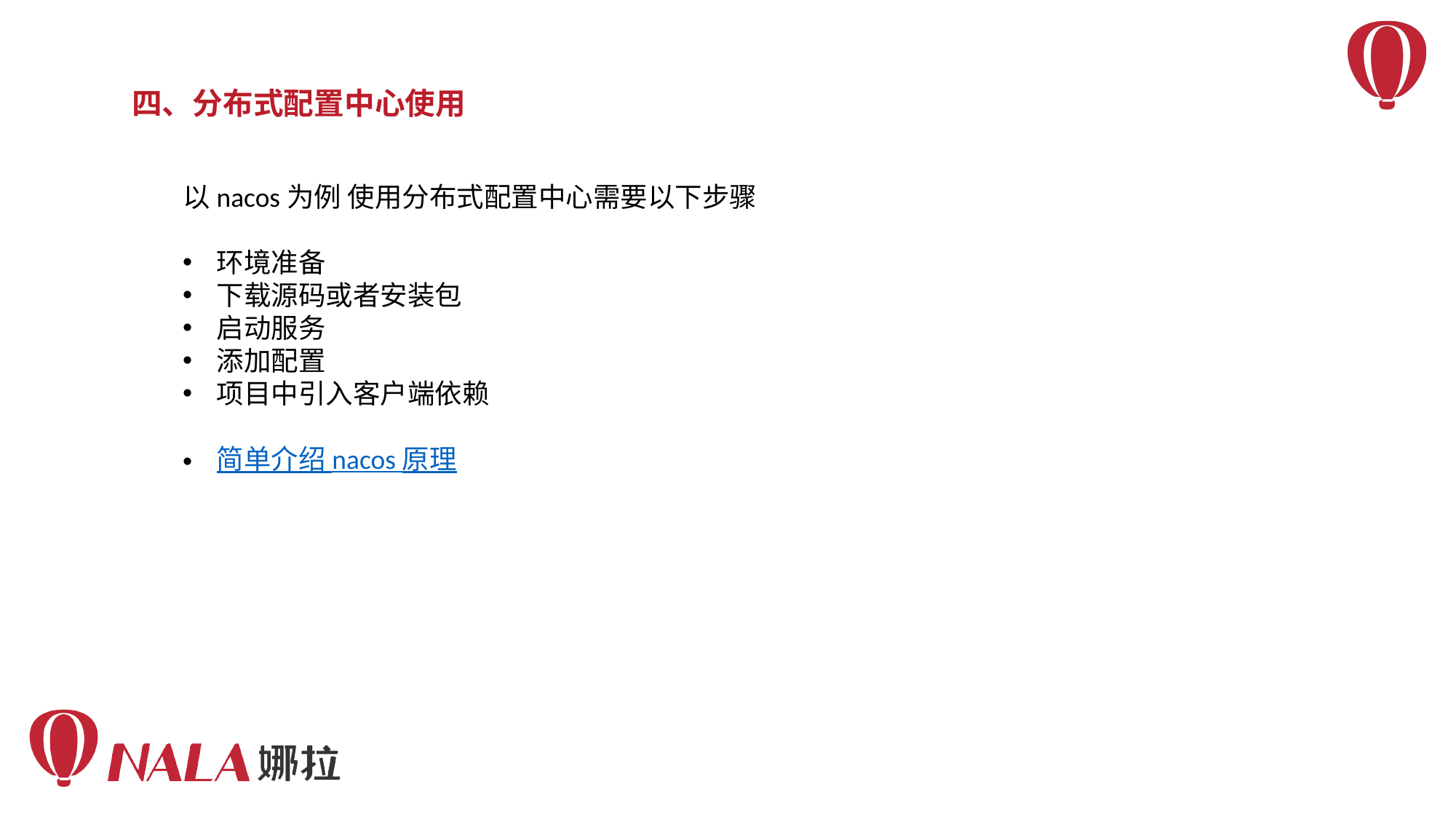

四、分布式配置中心使用
以nacos为例 使用分布式配置中心需要以下步骤

环境准备
下载源码或者安装包
启动服务
添加配置
项目中引入客户端依赖

简单介绍 nacos 原理